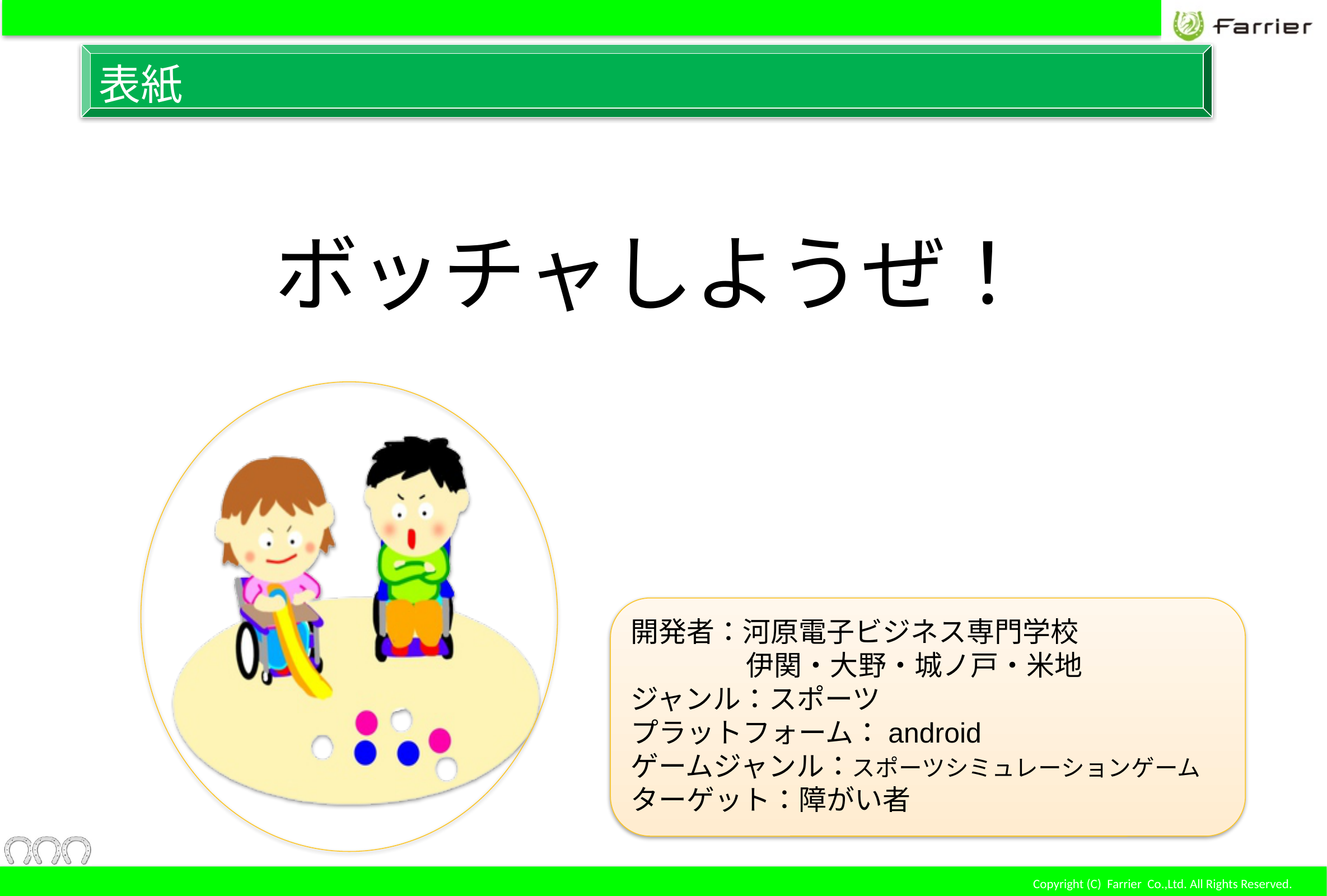

表紙
ボッチャしようぜ！

開発者：河原電子ビジネス専門学校
	    伊関・大野・城ノ戸・米地
ジャンル：スポーツ
プラットフォーム：android
ゲームジャンル：スポーツシミュレーションゲーム
ターゲット：障がい者